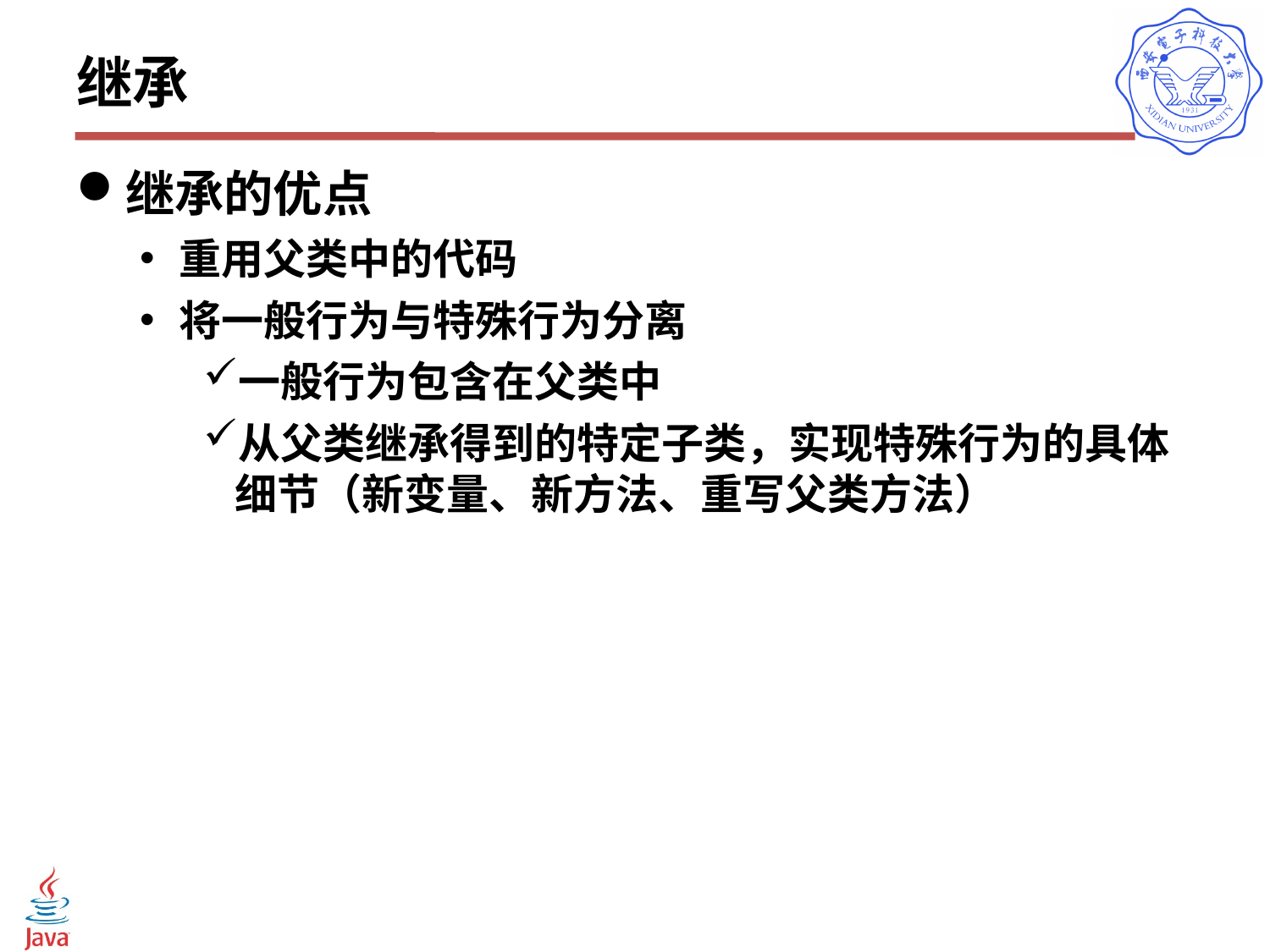

# 继承
继承的优点
重用父类中的代码
将一般行为与特殊行为分离
一般行为包含在父类中
从父类继承得到的特定子类，实现特殊行为的具体细节（新变量、新方法、重写父类方法）